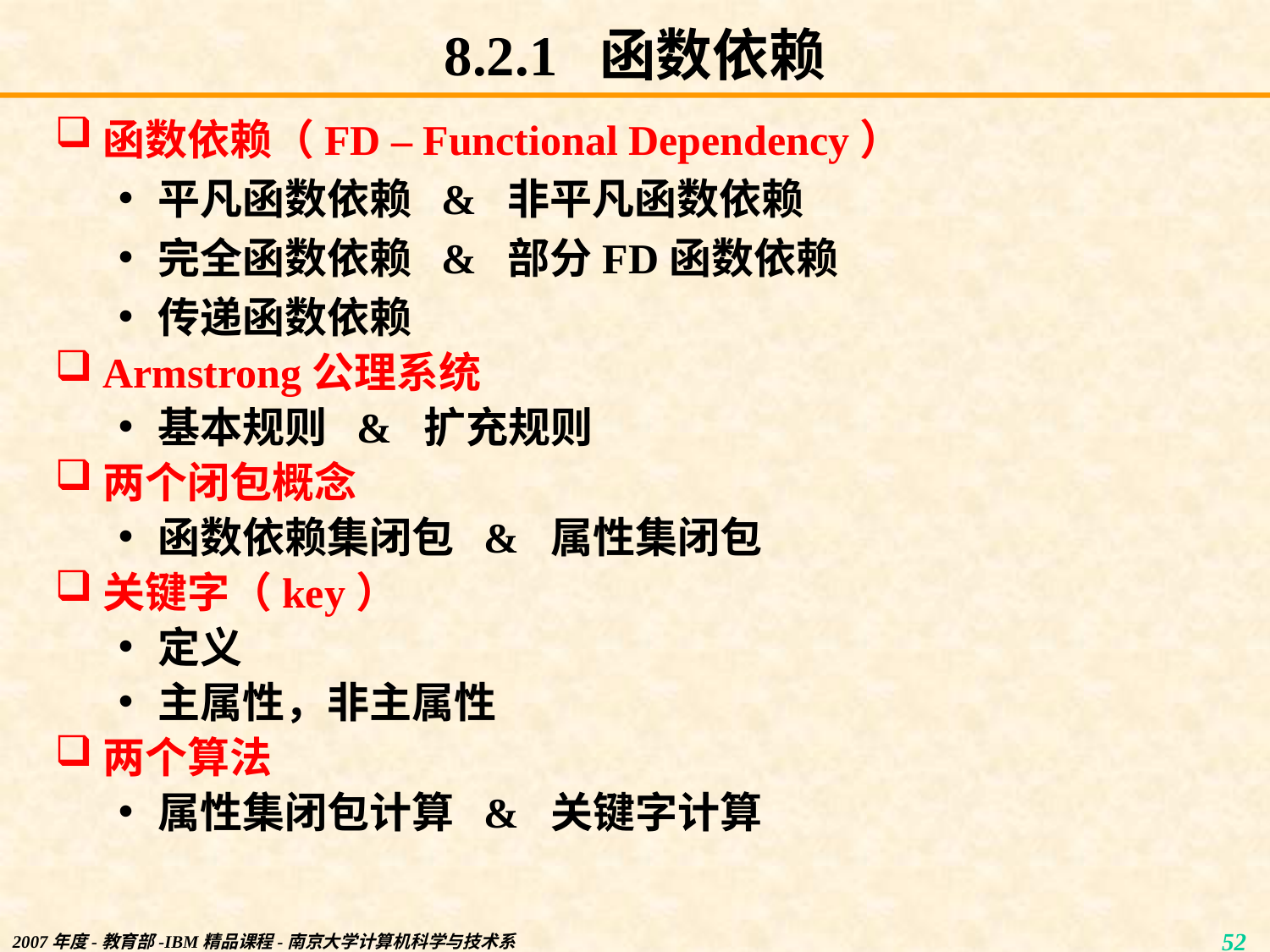

# 8.2.1  函数依赖
函数依赖（FD – Functional Dependency）
平凡函数依赖  &  非平凡函数依赖
完全函数依赖  &  部分FD函数依赖
传递函数依赖
Armstrong公理系统
基本规则  &  扩充规则
两个闭包概念
函数依赖集闭包  &  属性集闭包
关键字（key）
定义
主属性，非主属性
两个算法
属性集闭包计算  &  关键字计算
52
2007年度-教育部-IBM精品课程-南京大学计算机科学与技术系